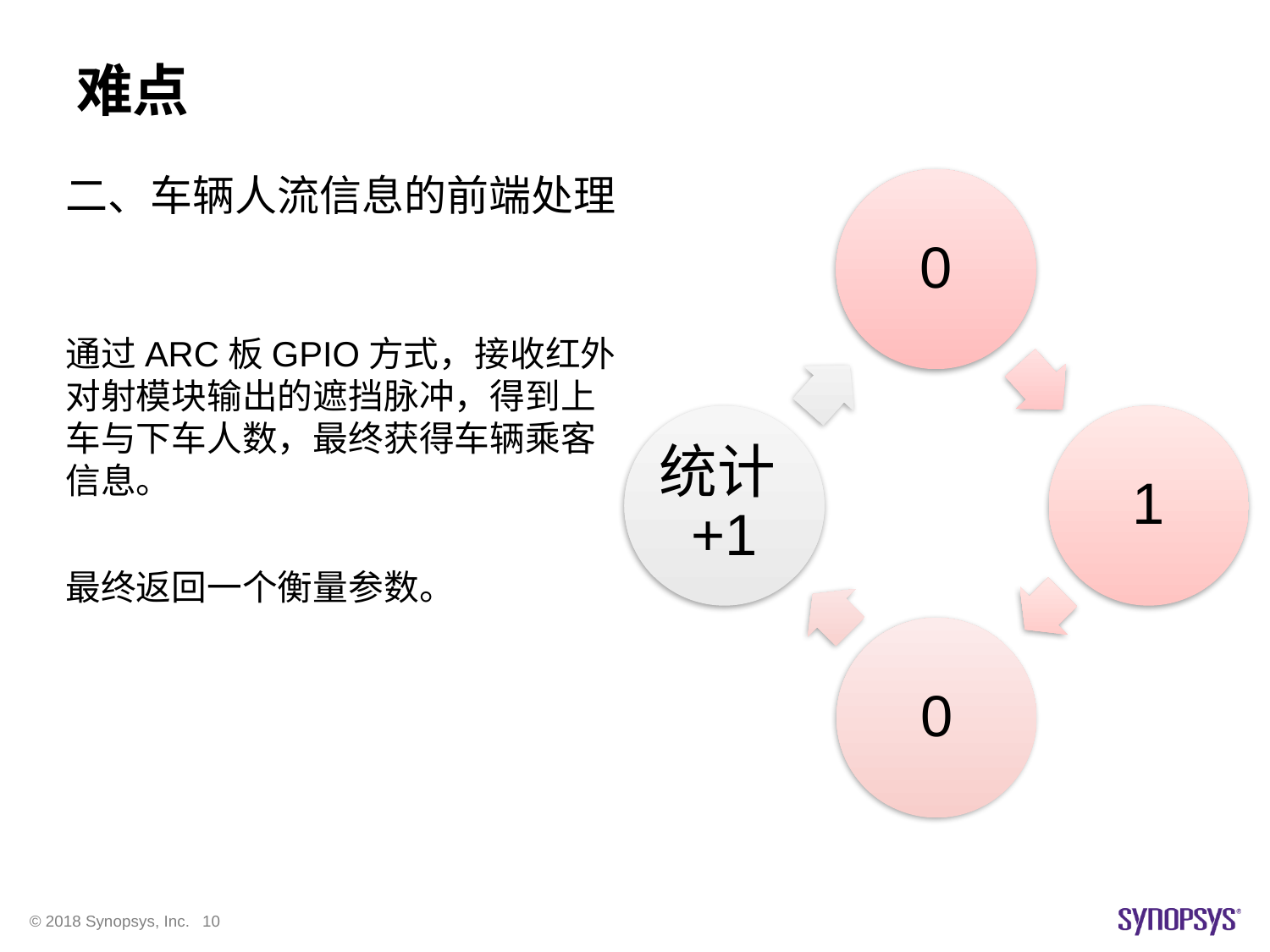

# 难点
二、车辆人流信息的前端处理

通过ARC板GPIO方式，接收红外对射模块输出的遮挡脉冲，得到上车与下车人数，最终获得车辆乘客信息。

最终返回一个衡量参数。
0

1

0

统计+1